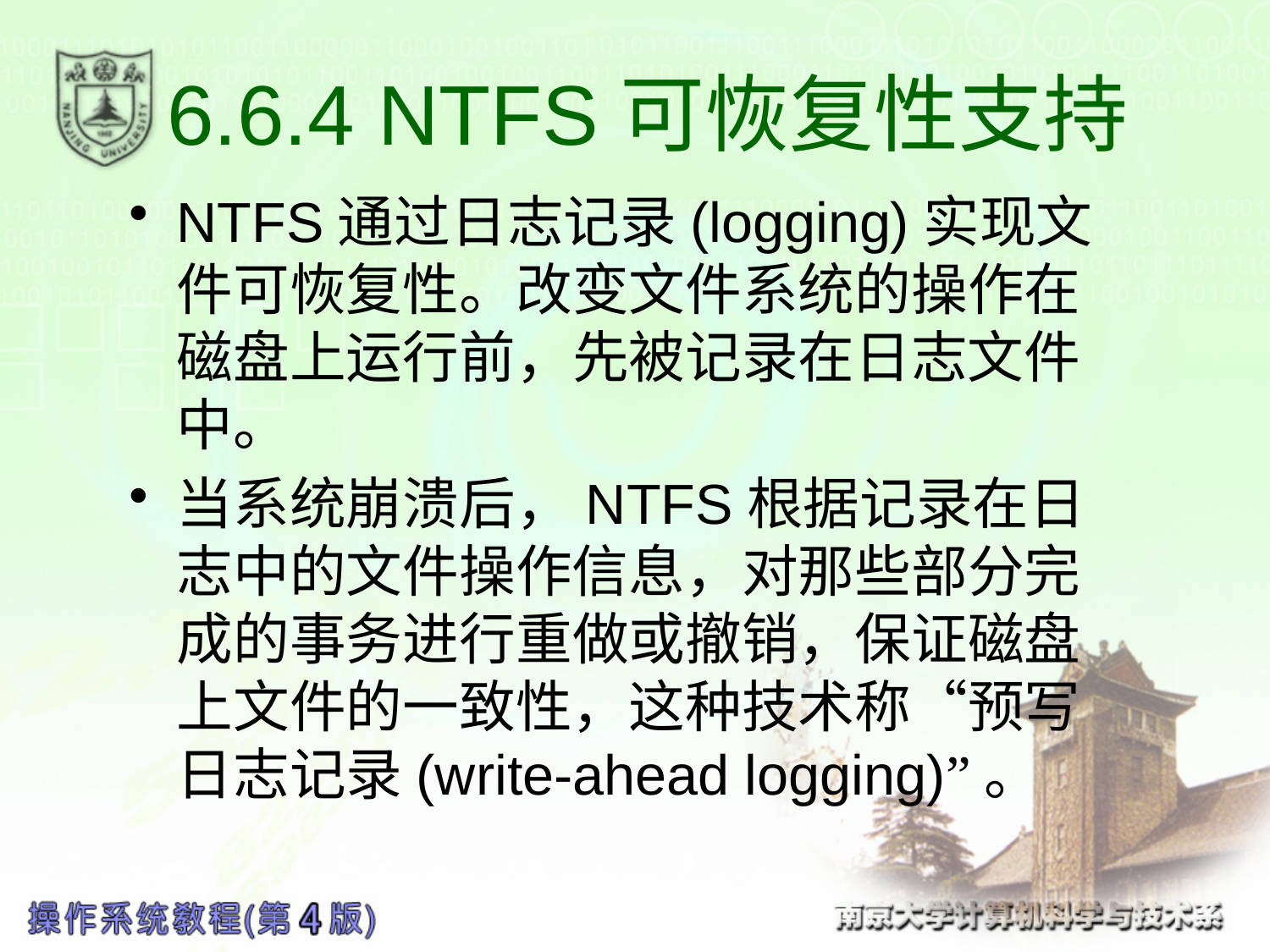

# 6.6.4 NTFS可恢复性支持
NTFS通过日志记录(logging)实现文件可恢复性。改变文件系统的操作在磁盘上运行前，先被记录在日志文件中。
当系统崩溃后，NTFS根据记录在日志中的文件操作信息，对那些部分完成的事务进行重做或撤销，保证磁盘上文件的一致性，这种技术称“预写日志记录(write-ahead logging)”。